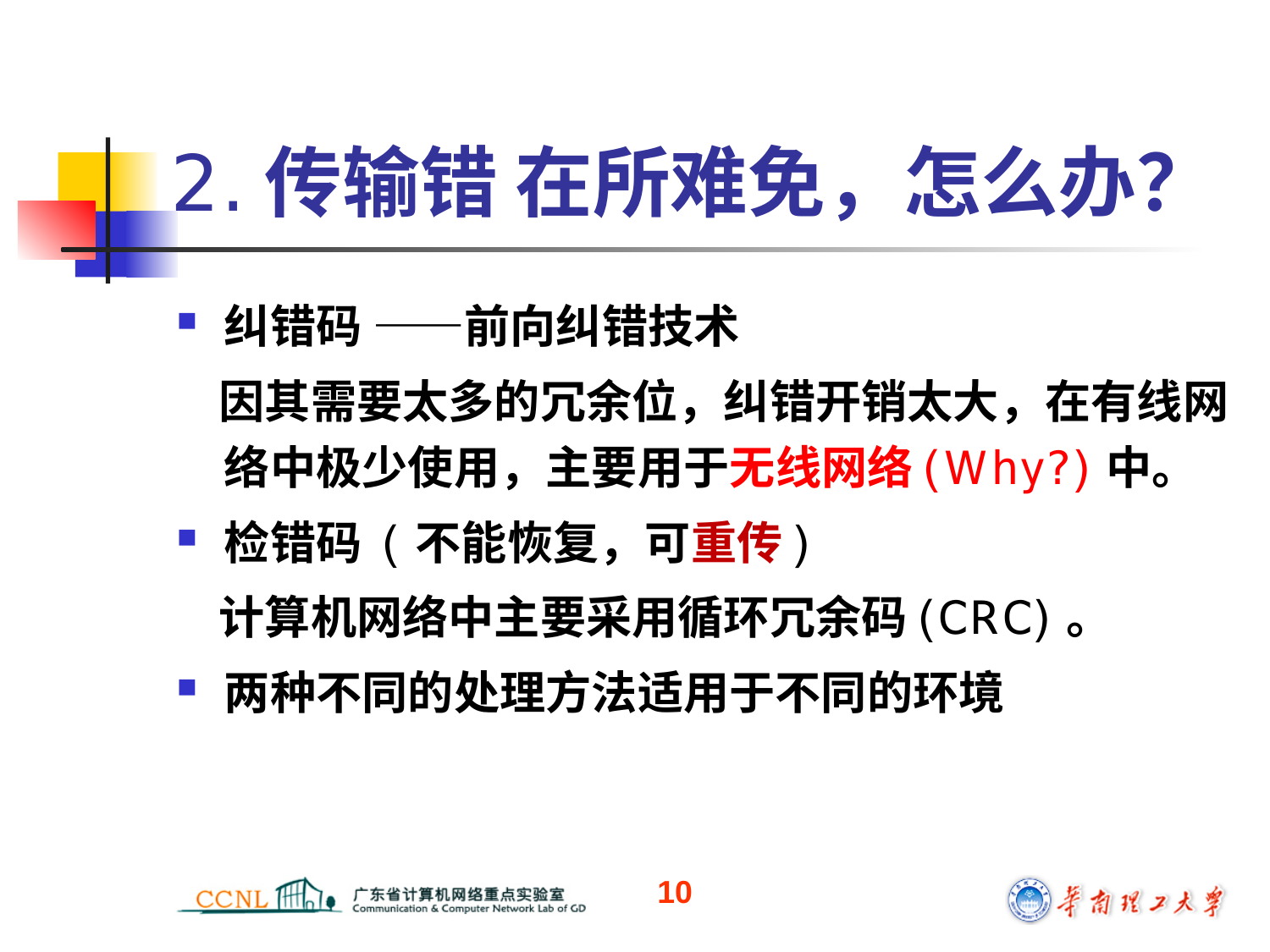

# 2.传输错 在所难免，怎么办？
纠错码 ——前向纠错技术
   因其需要太多的冗余位，纠错开销太大，在有线网络中极少使用，主要用于无线网络(Why?)中。
检错码 (不能恢复，可重传)
   计算机网络中主要采用循环冗余码(CRC)。
两种不同的处理方法适用于不同的环境